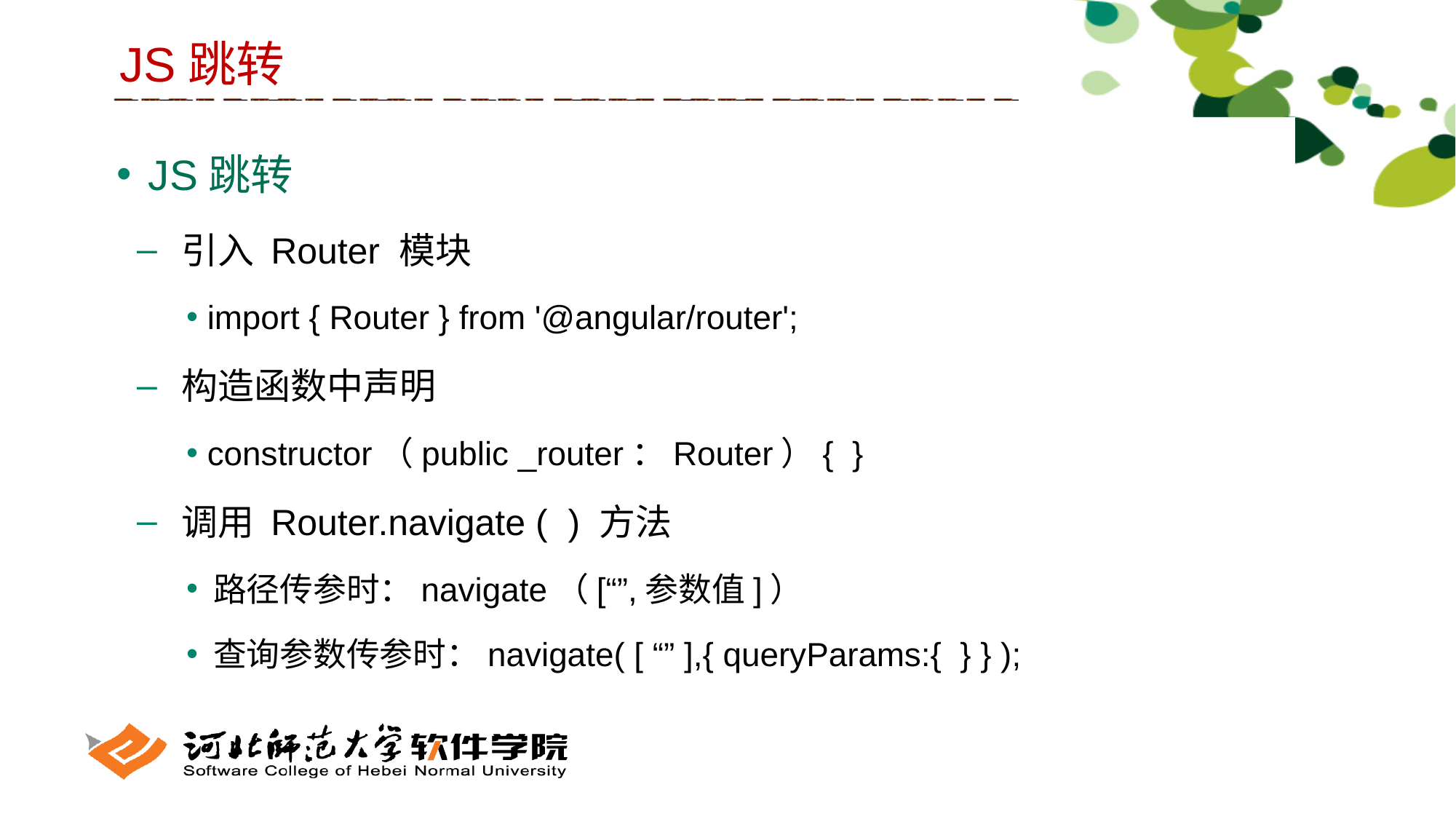

JS跳转
 JS跳转
 引入 Router 模块
 import { Router } from '@angular/router';
 构造函数中声明
 constructor（public _router：Router）{  }
 调用 Router.navigate (  ) 方法
 路径传参时：navigate（[“”,参数值]）
 查询参数传参时：navigate( [ “” ],{ queryParams:{  } } );